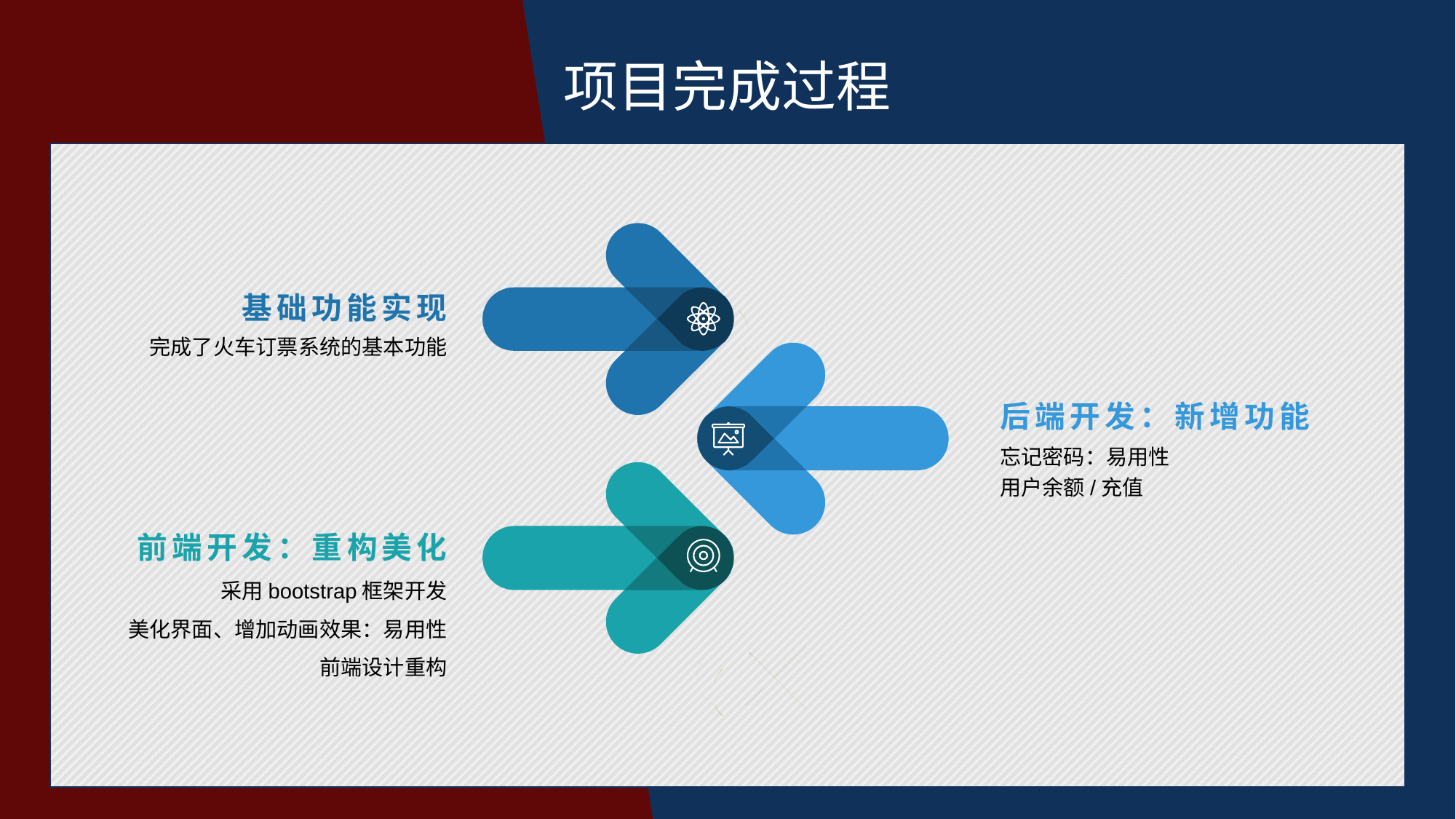

项目完成过程

基础功能实现

完成了火车订票系统的基本功能

后端开发：新增功能

忘记密码：易用性
用户余额/充值

前端开发：重构美化

采用bootstrap框架开发
美化界面、增加动画效果：易用性
前端设计重构